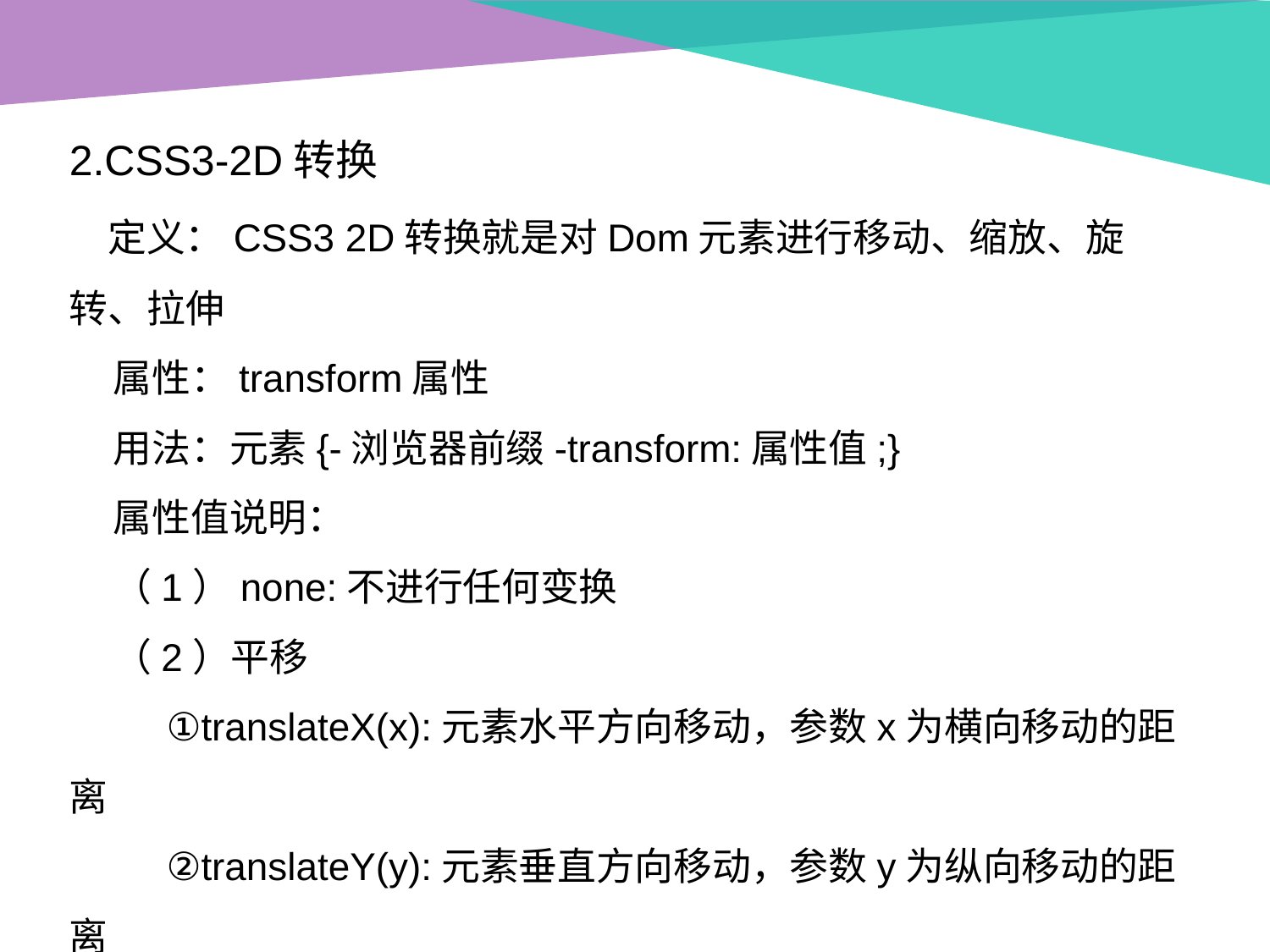

2.CSS3-2D转换
   定义：CSS3 2D转换就是对Dom元素进行移动、缩放、旋转、拉伸
    属性：transform属性
    用法：元素{-浏览器前缀-transform:属性值;}
    属性值说明：
    （1）none:不进行任何变换
    （2）平移
         ①translateX(x):元素水平方向移动，参数x为横向移动的距离
         ②translateY(y):元素垂直方向移动，参数y为纵向移动的距离